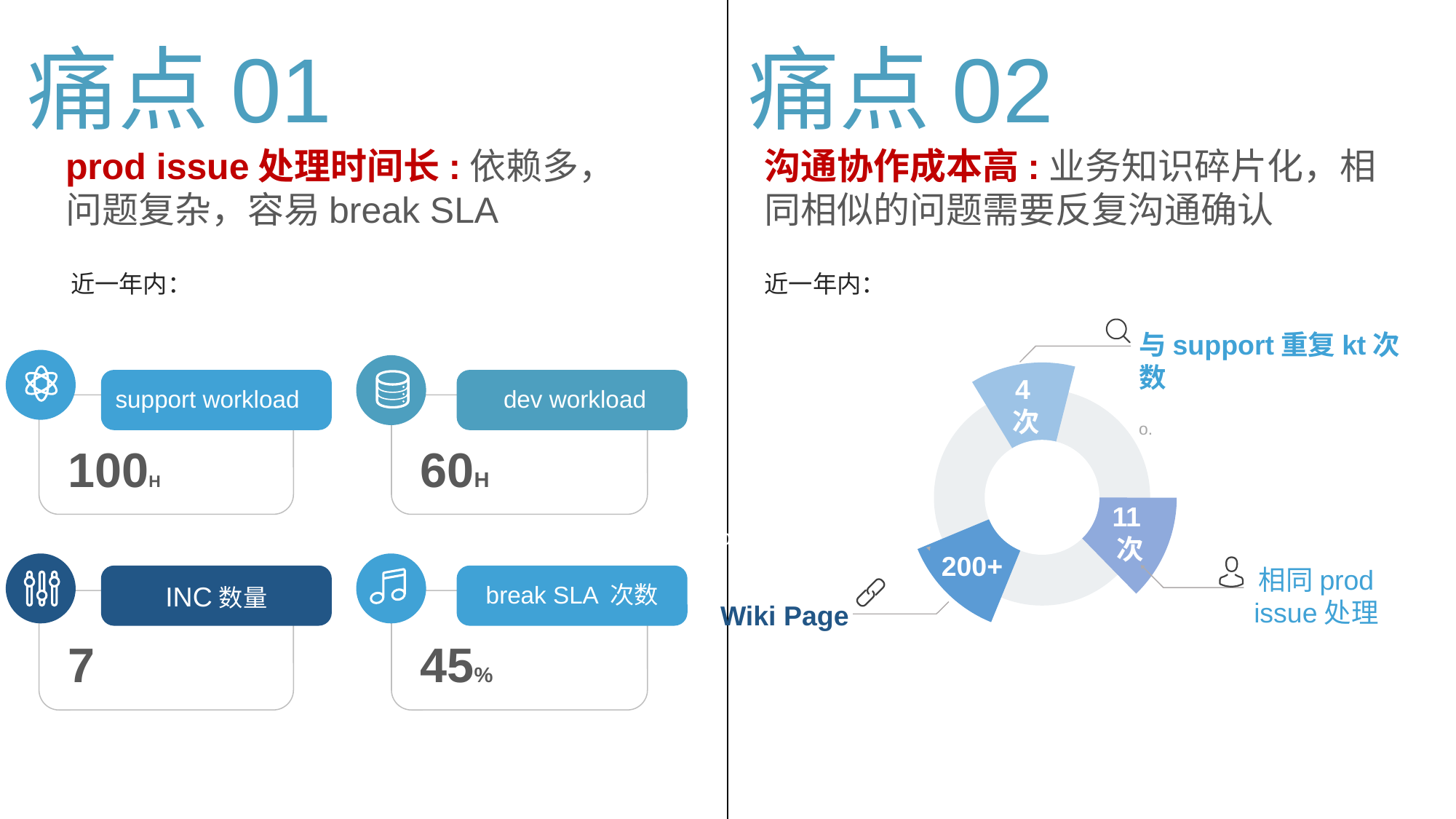

痛点01
prod issue处理时间长:依赖多，问题复杂，容易break SLA

痛点02
沟通协作成本高:业务知识碎片化，相同相似的问题需要反复沟通确认
近一年内：
近一年内：

与support重复kt次数
o.

4次

11次
相同prod issue处理

200+

相同prod issue处理

Wiki Page

support workload
dev workload

100H
60H

INC数量
break SLA 次数

7
45%